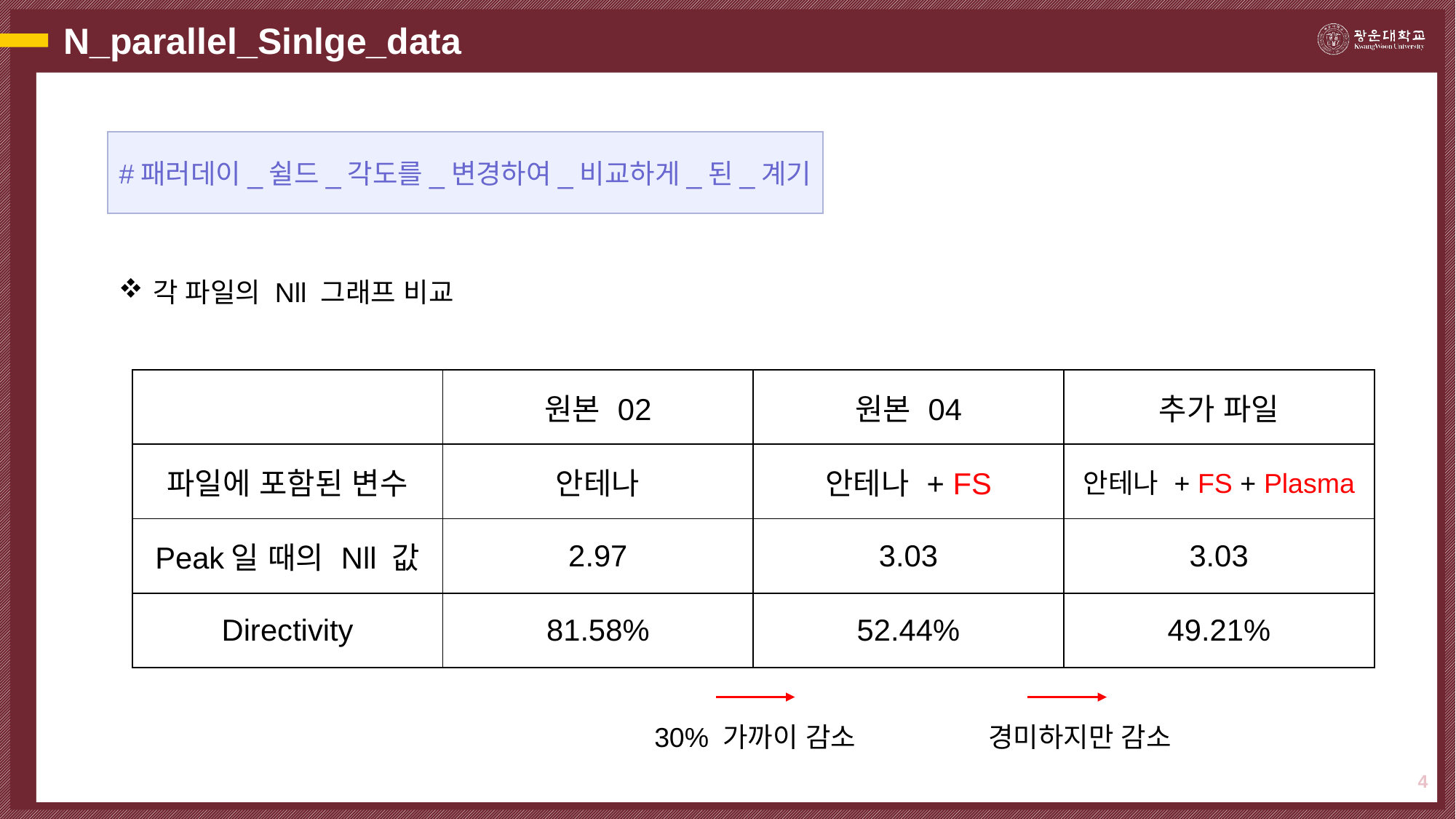

# N_parallel_Sinlge_data
#패러데이_쉴드_각도를_변경하여_비교하게_된_계기
각 파일의 Nll 그래프 비교
|  | 원본 02 | 원본 04 | 추가 파일 |
| --- | --- | --- | --- |
| 파일에 포함된 변수 | 안테나 | 안테나 + FS | 안테나 + FS + Plasma |
| Peak일 때의 Nll 값 | 2.97 | 3.03 | 3.03 |
| Directivity | 81.58% | 52.44% | 49.21% |
30% 가까이 감소
경미하지만 감소
4